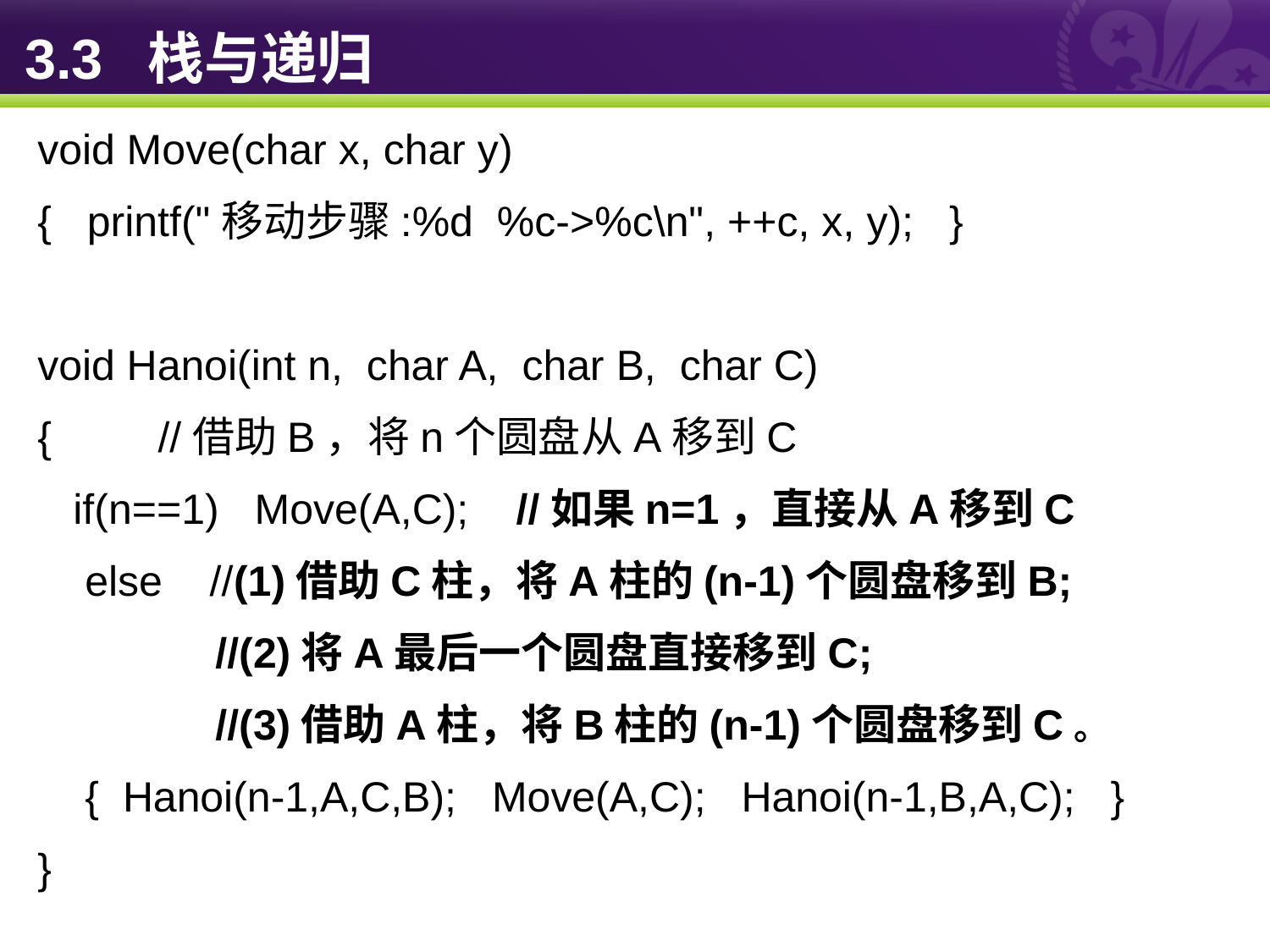

# 3.3  栈与递归
void Move(char x, char y)
{   printf("移动步骤:%d  %c->%c\n", ++c, x, y);   }

void Hanoi(int n,  char A,  char B,  char C)
{         //借助B，将n个圆盘从A移到C
   if(n==1)   Move(A,C);    //如果n=1，直接从A移到C
    else    //(1)借助C柱，将A柱的(n-1)个圆盘移到B;
               //(2)将A最后一个圆盘直接移到C;
               //(3)借助A柱，将B柱的(n-1)个圆盘移到C。
    {  Hanoi(n-1,A,C,B);   Move(A,C);   Hanoi(n-1,B,A,C);   }
}